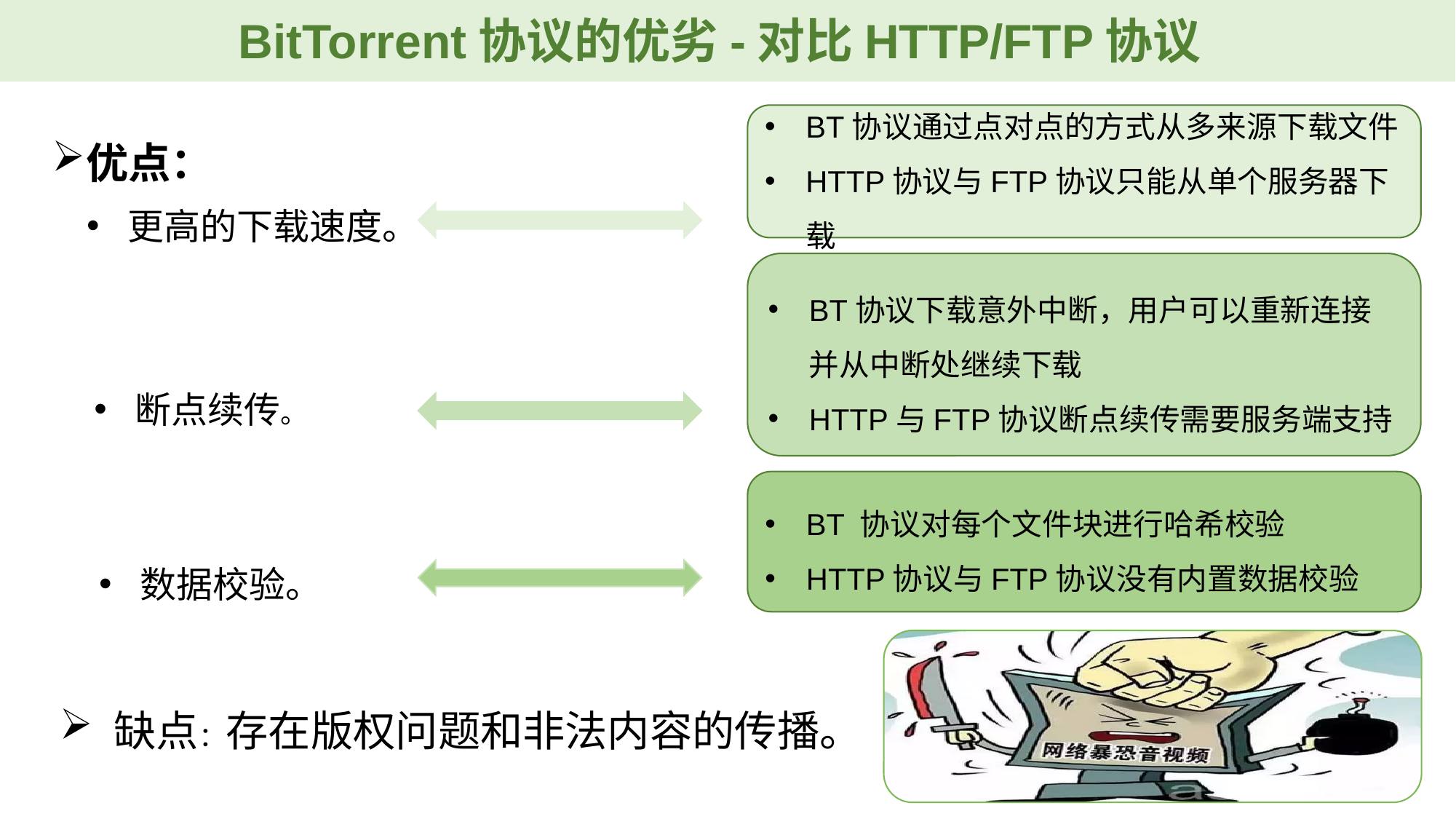

# BitTorrent协议的优劣-对比HTTP/FTP协议
优点：
BT协议通过点对点的方式从多来源下载文件
HTTP协议与FTP协议只能从单个服务器下载
更高的下载速度。

BT协议下载意外中断，用户可以重新连接并从中断处继续下载
HTTP与FTP协议断点续传需要服务端支持
断点续传。

BT 协议对每个文件块进行哈希校验
HTTP协议与FTP协议没有内置数据校验
数据校验。

缺点：存在版权问题和非法内容的传播。